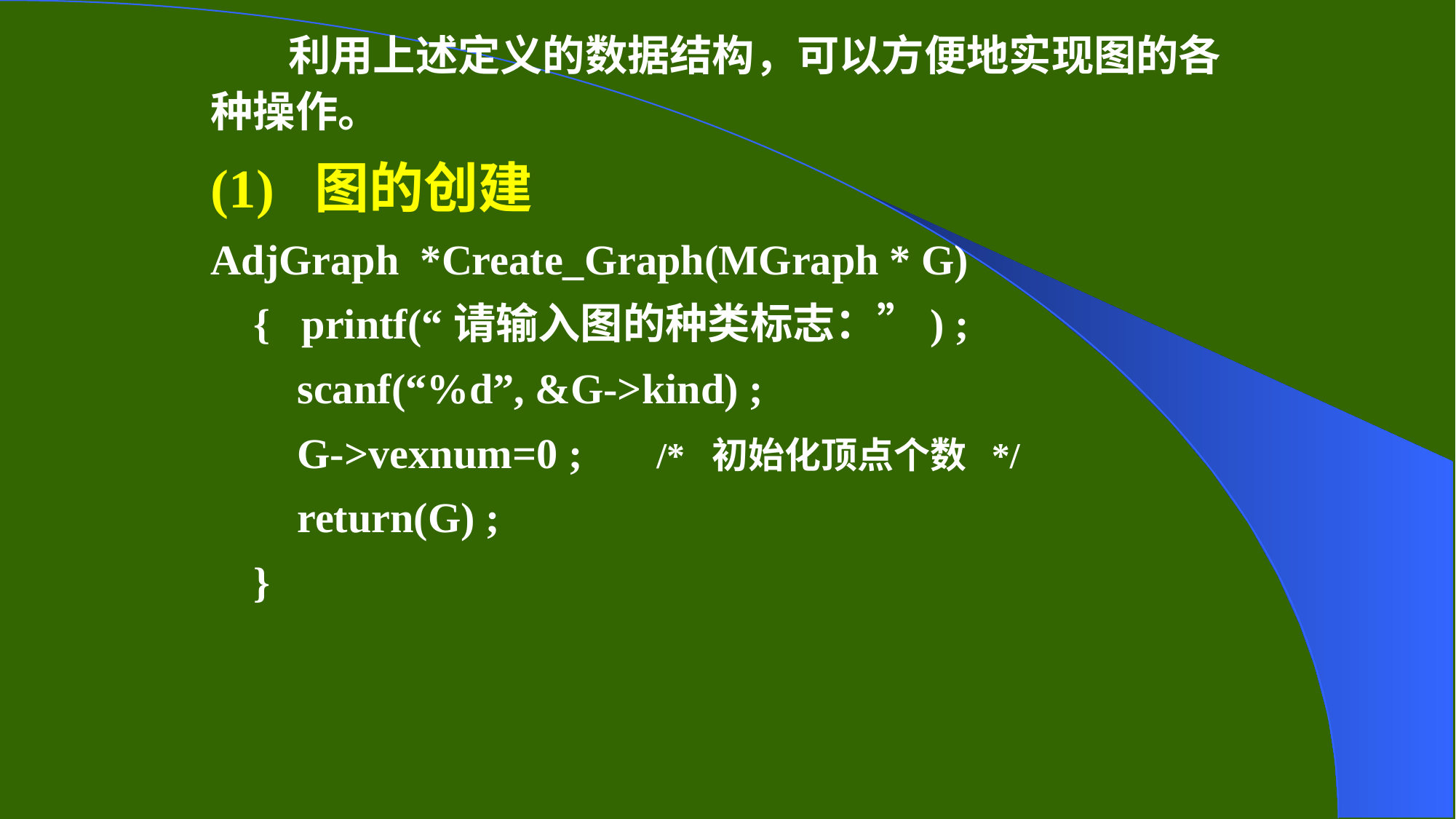

利用上述定义的数据结构，可以方便地实现图的各种操作。
(1)  图的创建
AdjGraph  *Create_Graph(MGraph * G)
{   printf(“请输入图的种类标志：”) ;
scanf(“%d”, &G->kind) ;
G->vexnum=0 ;       /*  初始化顶点个数  */
return(G) ;
}